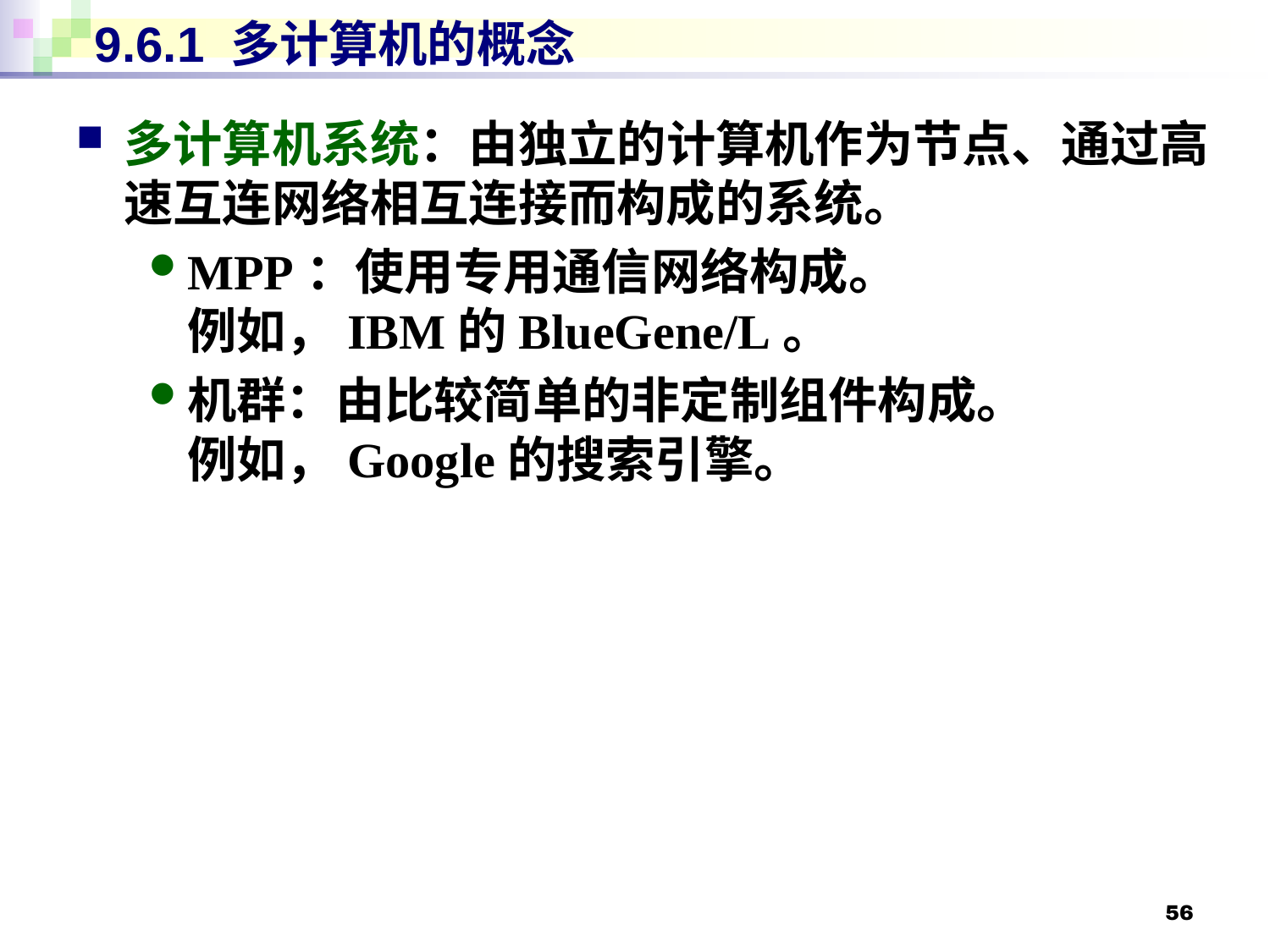

# 9.6.1 多计算机的概念
多计算机系统：由独立的计算机作为节点、通过高速互连网络相互连接而构成的系统。
MPP：使用专用通信网络构成。
例如，IBM的BlueGene/L。
机群：由比较简单的非定制组件构成。
例如，Google的搜索引擎。
56